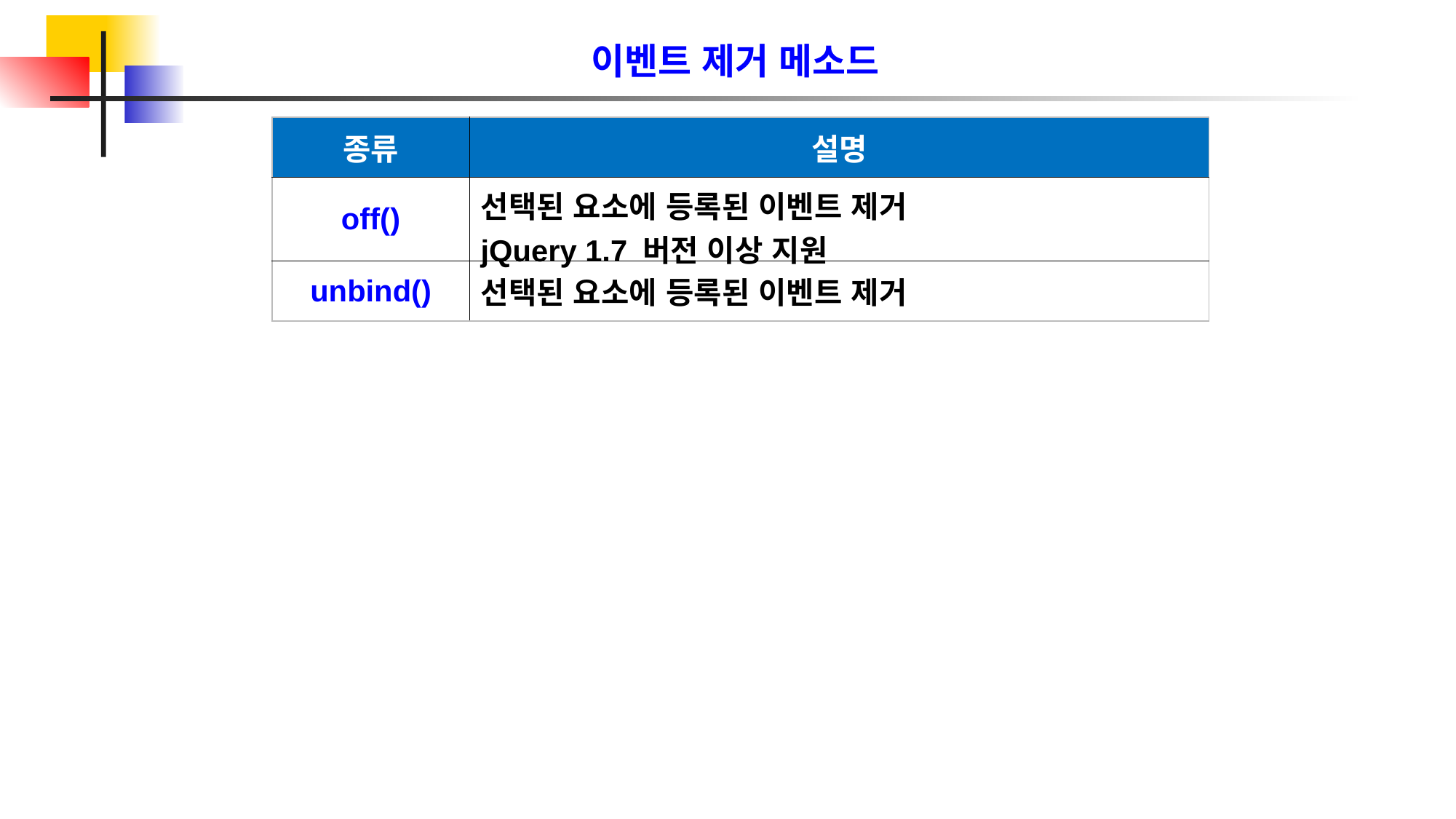

이벤트 제거 메소드
| 종류 | 설명 |
| --- | --- |
| off() | 선택된 요소에 등록된 이벤트 제거 jQuery 1.7 버전 이상 지원 |
| unbind() | 선택된 요소에 등록된 이벤트 제거 |